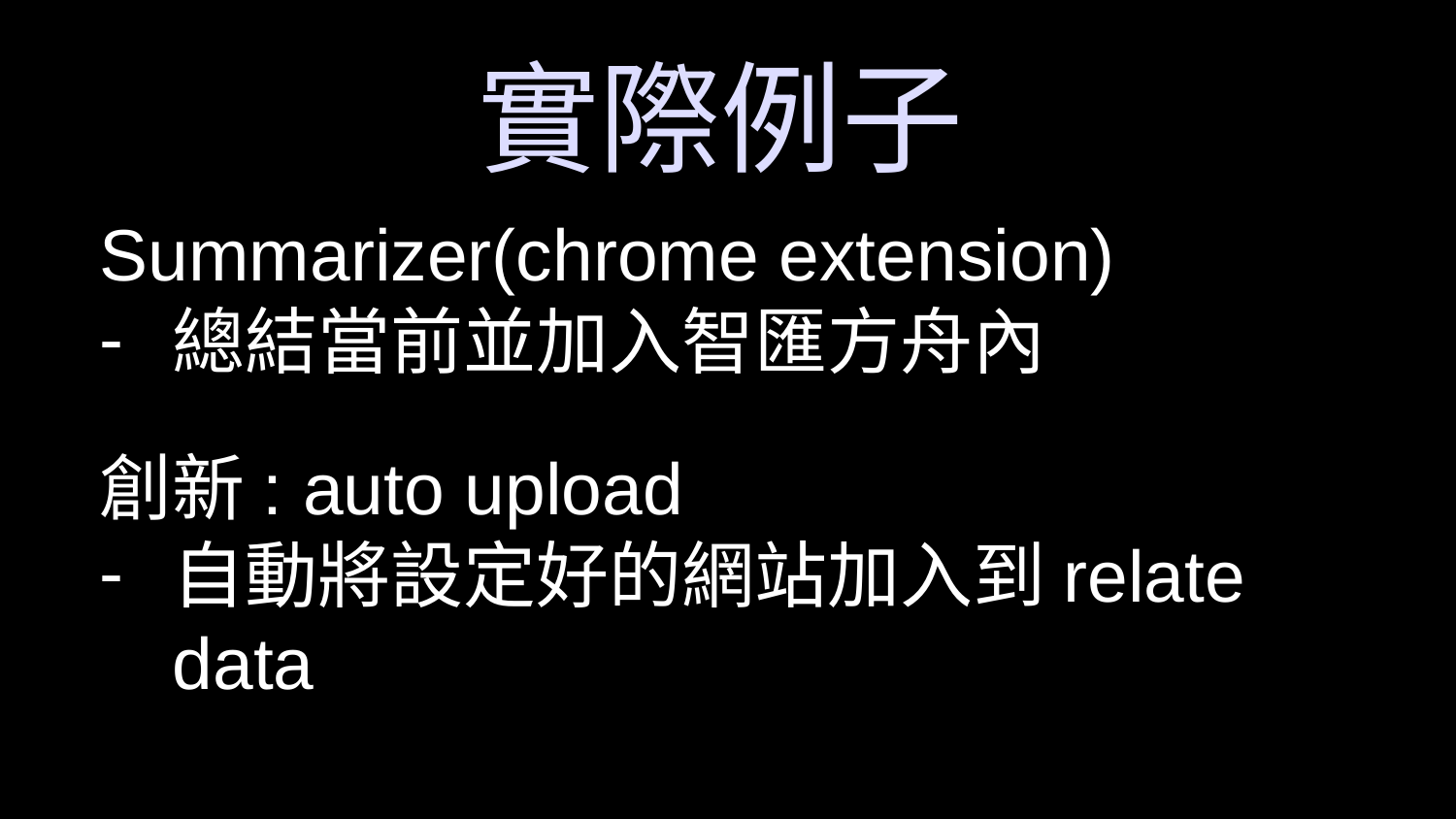

實際例子

Summarizer(chrome extension)
總結當前並加入智匯方舟內

創新: auto upload
自動將設定好的網站加入到relate data